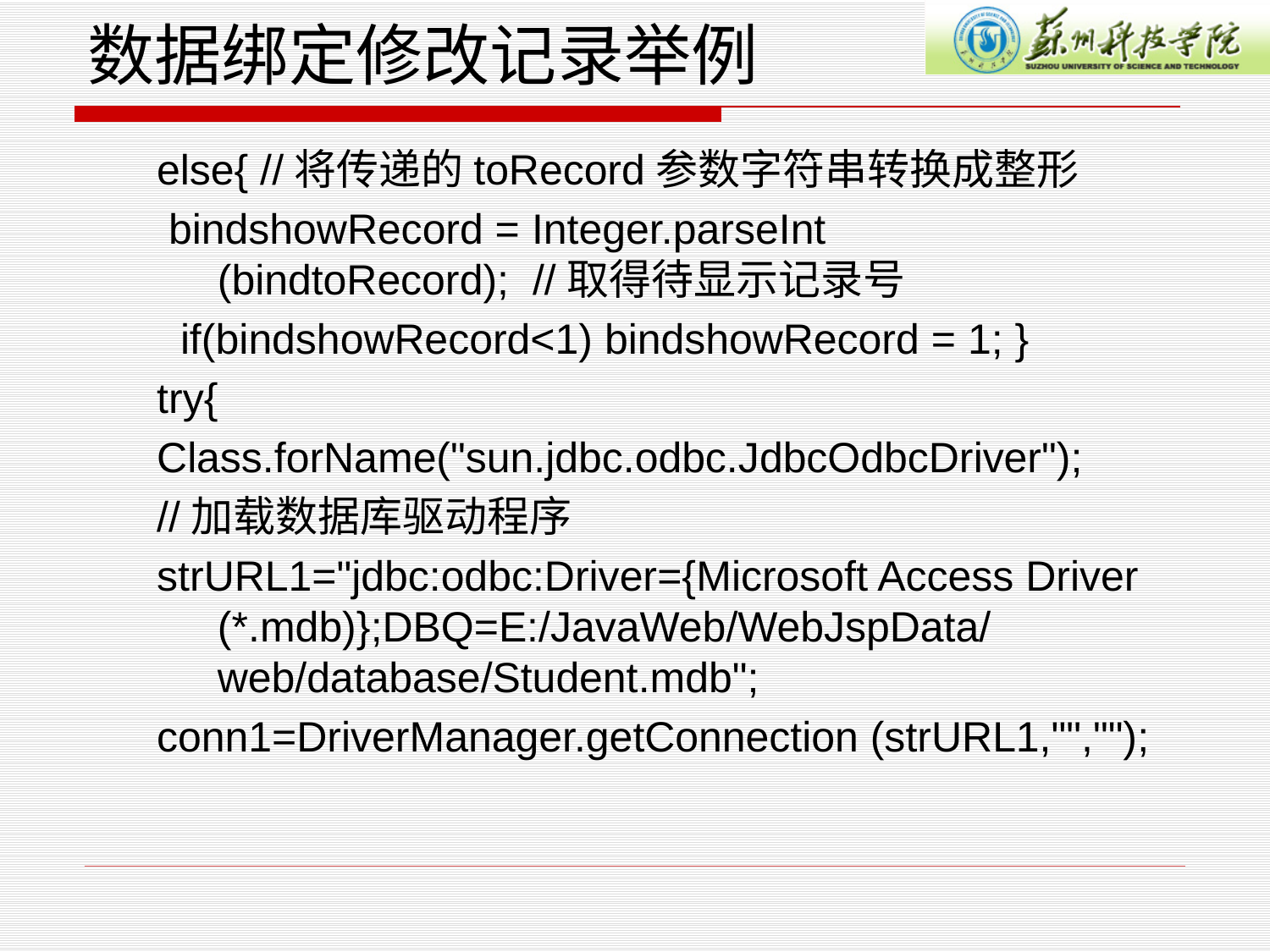

# 数据绑定修改记录举例
else{ //将传递的toRecord参数字符串转换成整形
 bindshowRecord = Integer.parseInt (bindtoRecord);  //取得待显示记录号
  if(bindshowRecord<1) bindshowRecord = 1; }
try{
Class.forName("sun.jdbc.odbc.JdbcOdbcDriver");
//加载数据库驱动程序
strURL1="jdbc:odbc:Driver={Microsoft Access Driver (*.mdb)};DBQ=E:/JavaWeb/WebJspData/ web/database/Student.mdb";
conn1=DriverManager.getConnection (strURL1,"","");